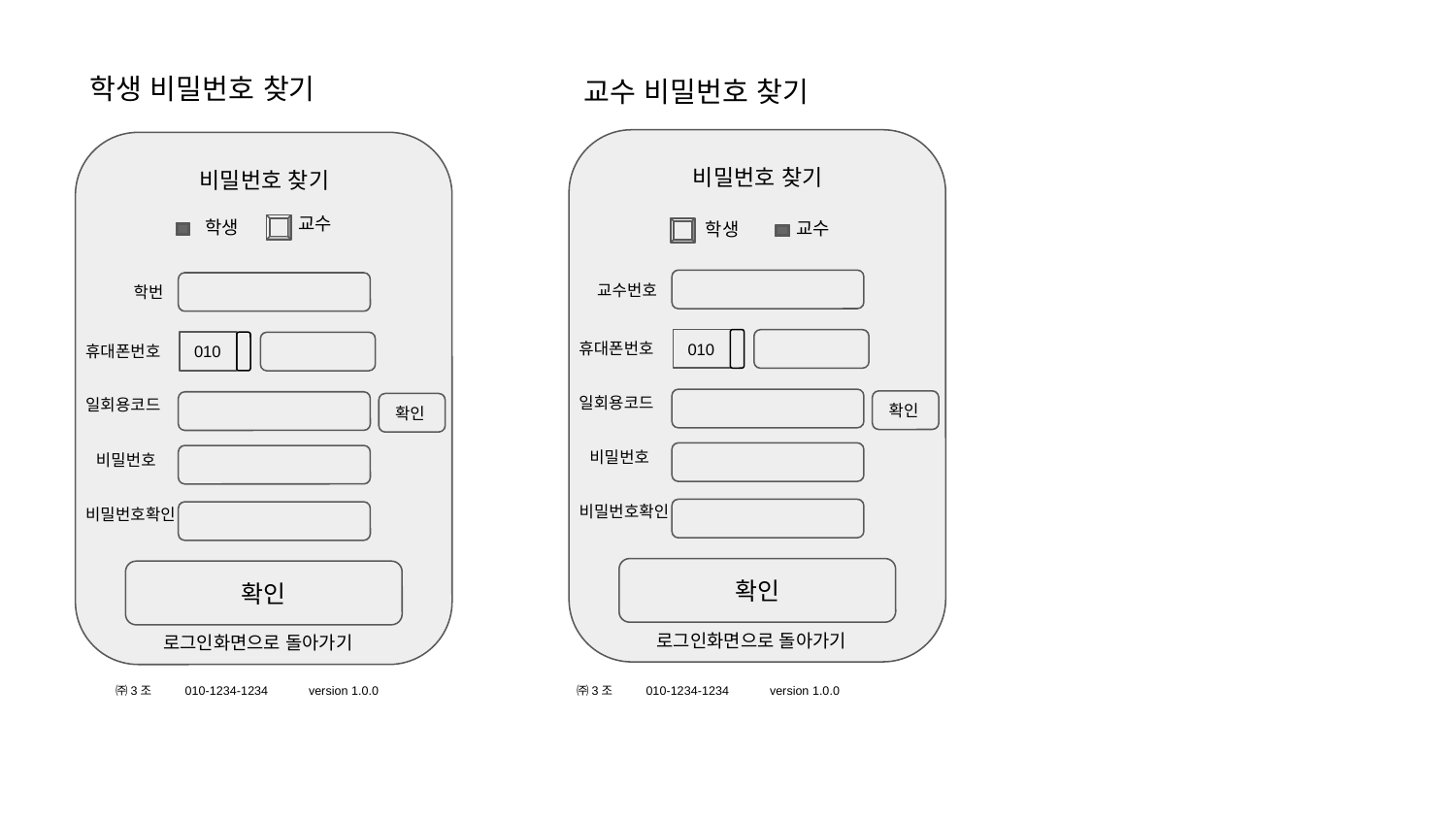

학생 비밀번호 찾기
교수 비밀번호 찾기

비밀번호 찾기

비밀번호 찾기
교수

학생

교수

학생

교수번호

학번

휴대폰번호
010

휴대폰번호
010

일회용코드
일회용코드

확인

확인
비밀번호
비밀번호

비밀번호확인

비밀번호확인

확인
확인
로그인화면으로 돌아가기
로그인화면으로 돌아가기
㈜3조         010-1234-1234            version 1.0.0
㈜3조         010-1234-1234            version 1.0.0